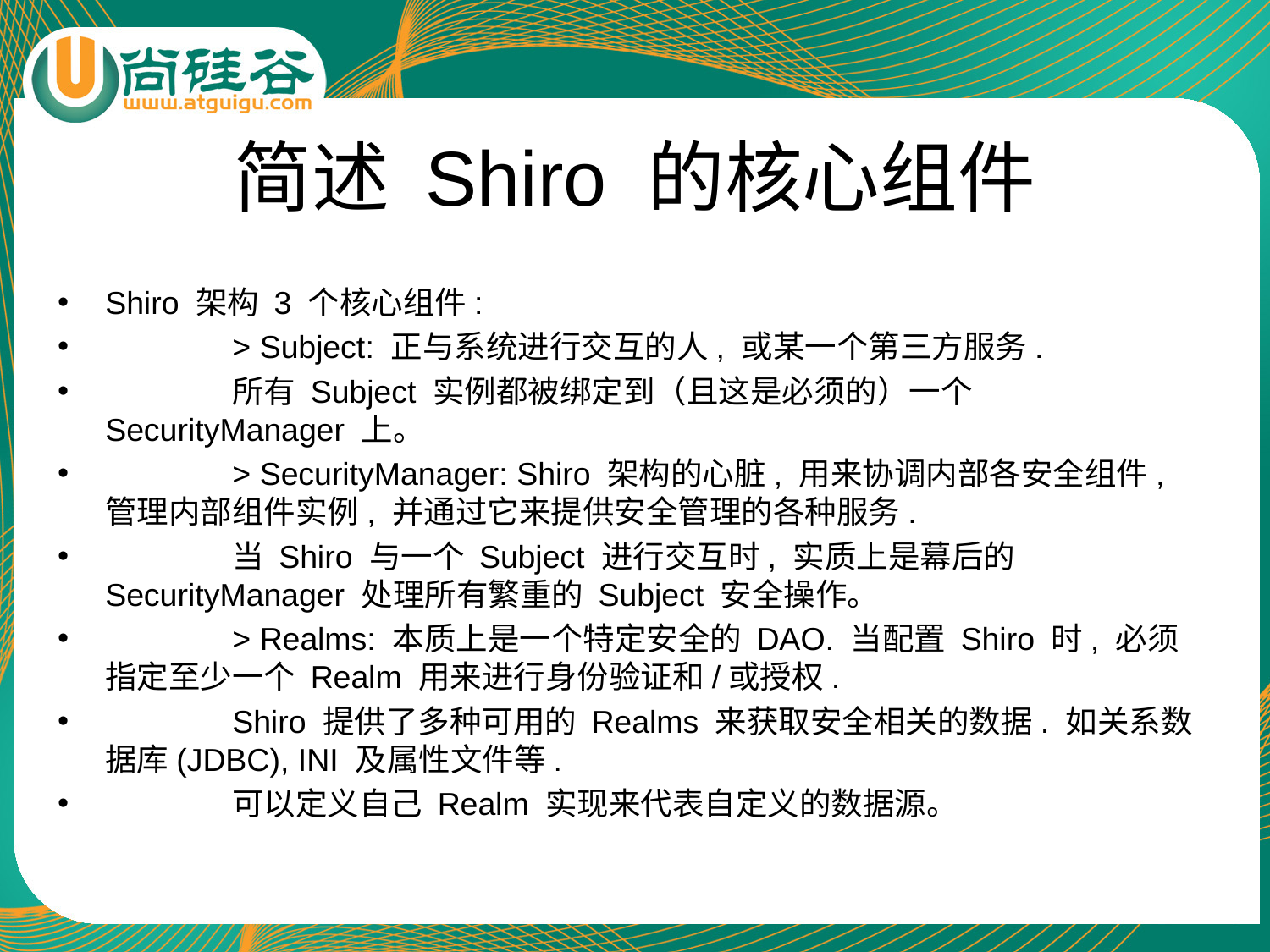

# 简述 Shiro 的核心组件
Shiro 架构 3 个核心组件:
	> Subject: 正与系统进行交互的人, 或某一个第三方服务.
	所有 Subject 实例都被绑定到（且这是必须的）一个SecurityManager 上。
	> SecurityManager: Shiro 架构的心脏, 用来协调内部各安全组件, 管理内部组件实例, 并通过它来提供安全管理的各种服务.
	当 Shiro 与一个 Subject 进行交互时, 实质上是幕后的 SecurityManager 处理所有繁重的 Subject 安全操作。
	> Realms: 本质上是一个特定安全的 DAO. 当配置 Shiro 时, 必须指定至少一个 Realm 用来进行身份验证和/或授权.
	Shiro 提供了多种可用的 Realms 来获取安全相关的数据. 如关系数据库(JDBC), INI 及属性文件等.
	可以定义自己 Realm 实现来代表自定义的数据源。